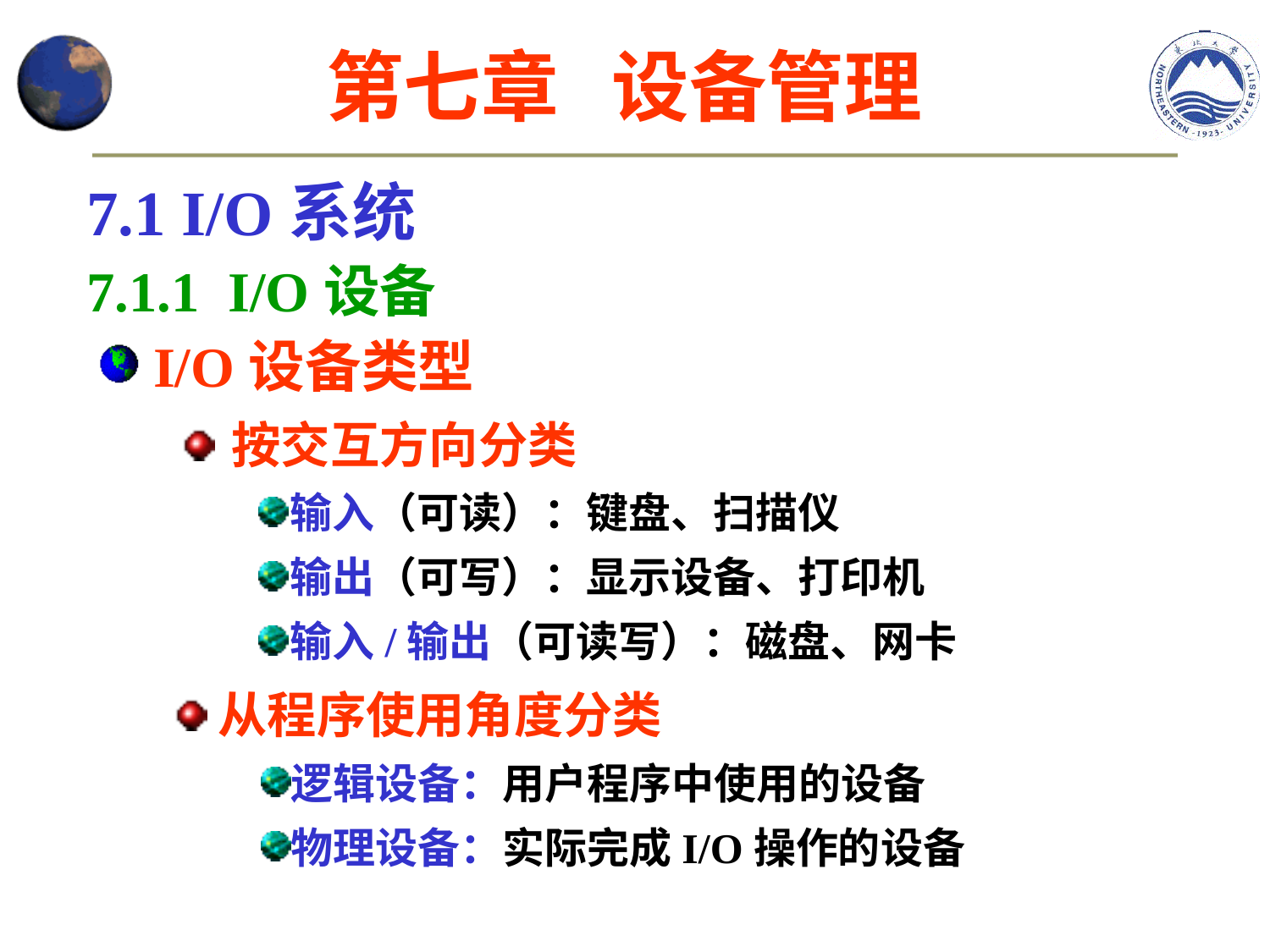

第七章   设备管理
7.1 I/O系统
7.1.1  I/O设备
I/O设备类型
按交互方向分类
输入（可读）：键盘、扫描仪
输出（可写）：显示设备、打印机
输入/输出（可读写）：磁盘、网卡
从程序使用角度分类
逻辑设备：用户程序中使用的设备
物理设备：实际完成I/O操作的设备